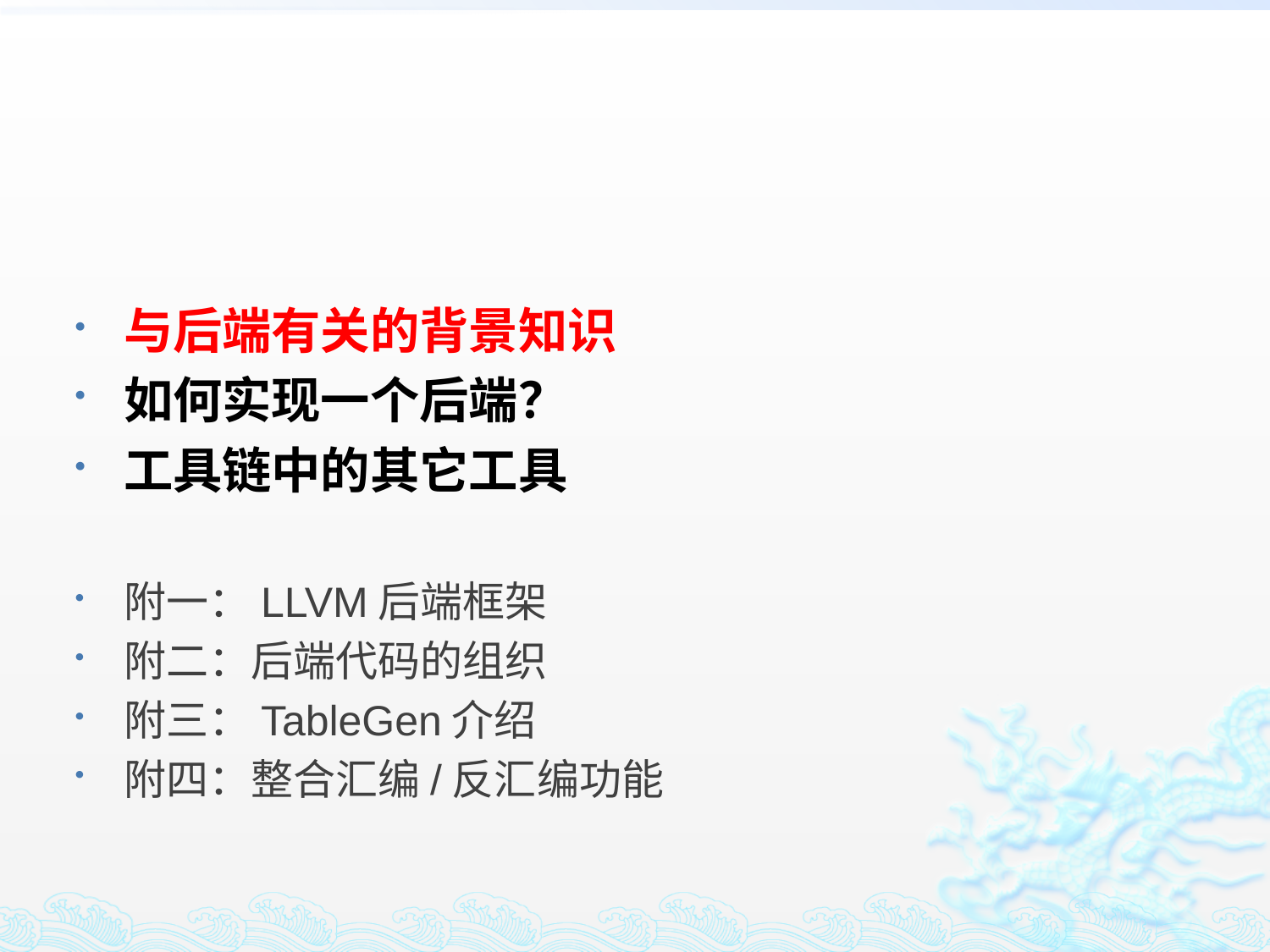

#

与后端有关的背景知识
如何实现一个后端？
工具链中的其它工具
附一：LLVM后端框架
附二：后端代码的组织
附三：TableGen介绍
附四：整合汇编/反汇编功能